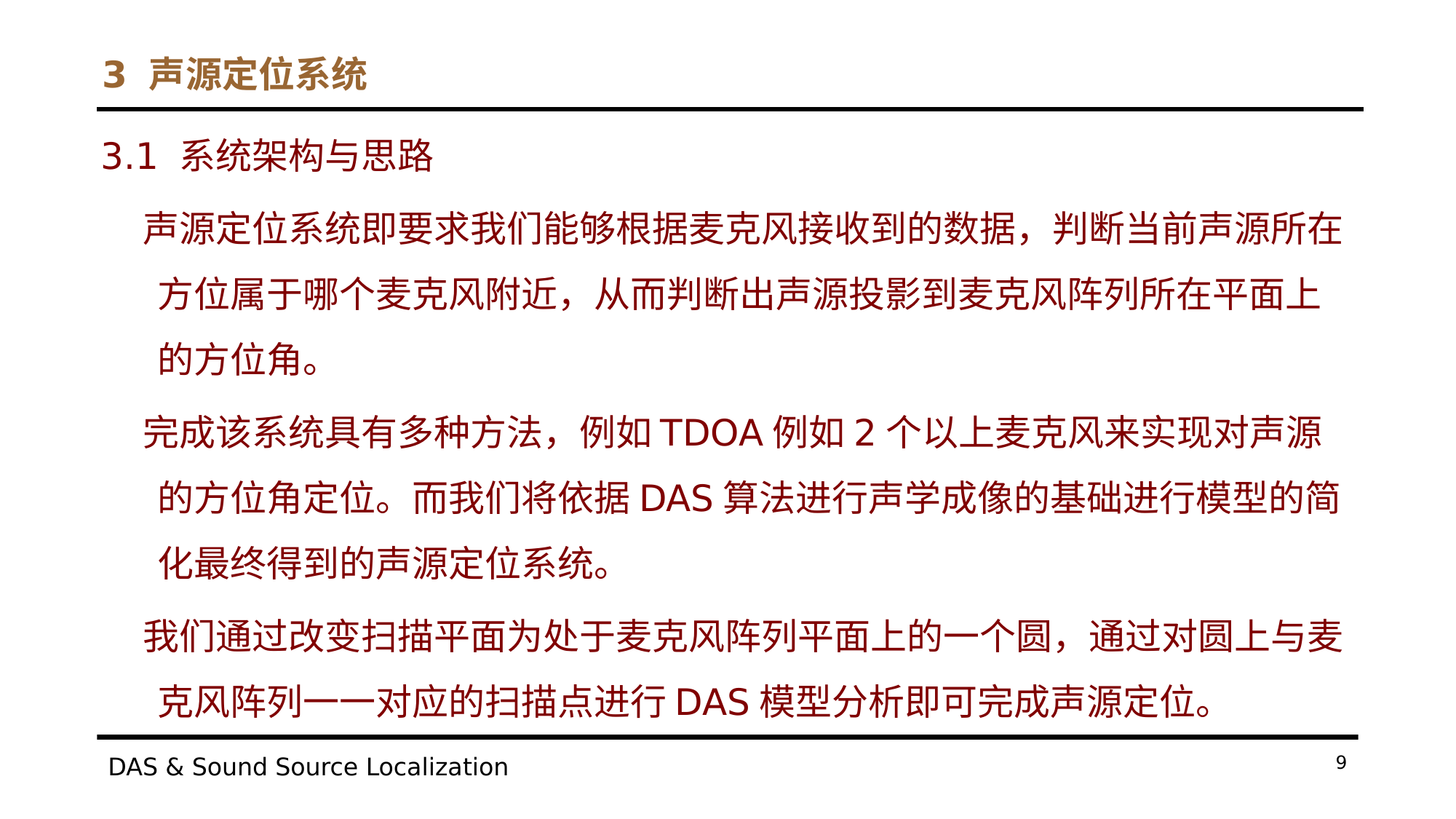

# 3 声源定位系统
3.1 系统架构与思路
    声源定位系统即要求我们能够根据麦克风接收到的数据，判断当前声源所在方位属于哪个麦克风附近，从而判断出声源投影到麦克风阵列所在平面上的方位角。
    完成该系统具有多种方法，例如TDOA例如2个以上麦克风来实现对声源的方位角定位。而我们将依据DAS算法进行声学成像的基础进行模型的简化最终得到的声源定位系统。
    我们通过改变扫描平面为处于麦克风阵列平面上的一个圆，通过对圆上与麦克风阵列一一对应的扫描点进行DAS模型分析即可完成声源定位。
DAS & Sound Source Localization
9